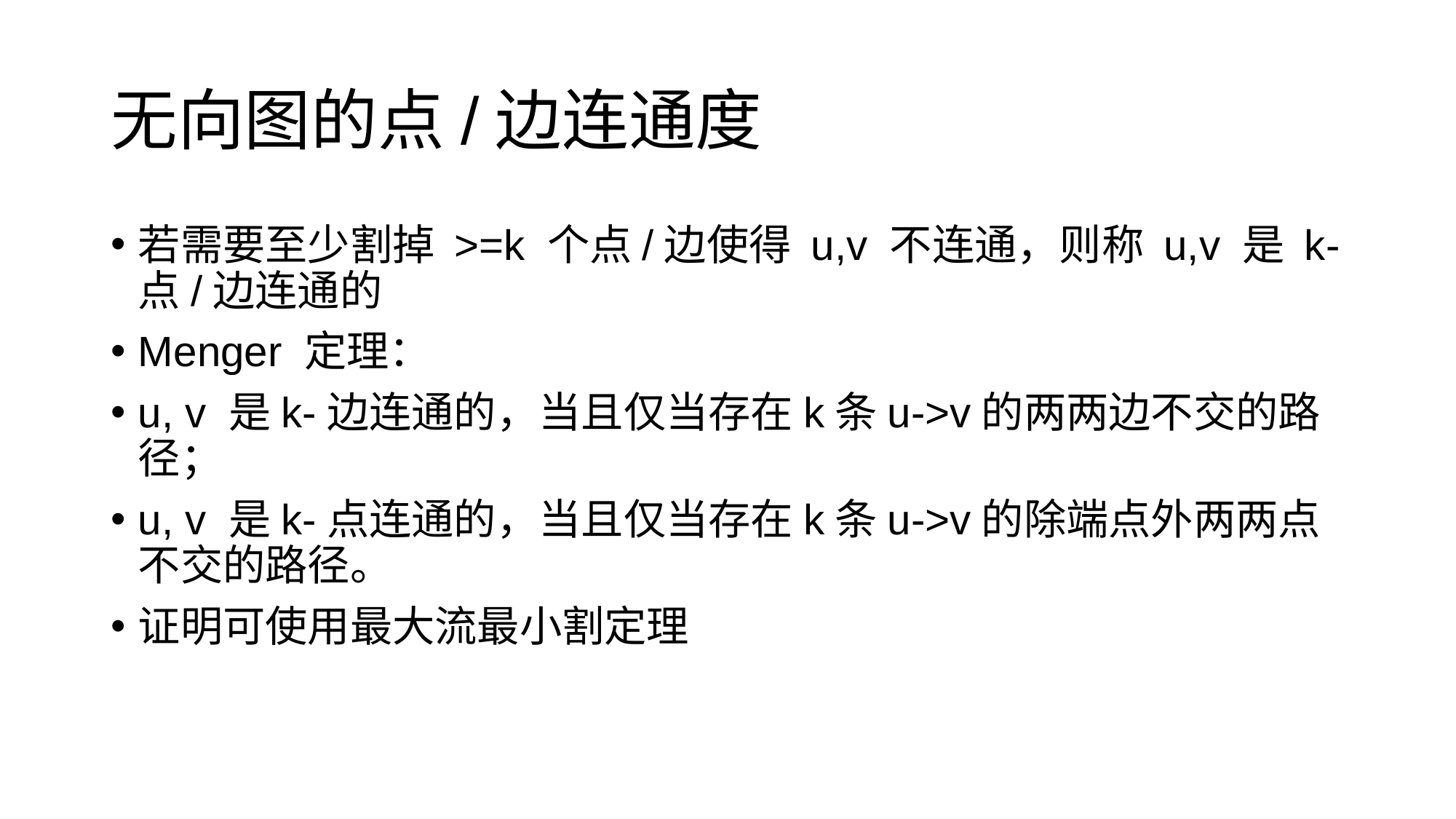

# 无向图的点/边连通度
若需要至少割掉 >=k 个点/边使得 u,v 不连通，则称 u,v 是 k-点/边连通的
Menger 定理：
u, v 是k-边连通的，当且仅当存在k条u->v的两两边不交的路径；
u, v 是k-点连通的，当且仅当存在k条u->v的除端点外两两点不交的路径。
证明可使用最大流最小割定理